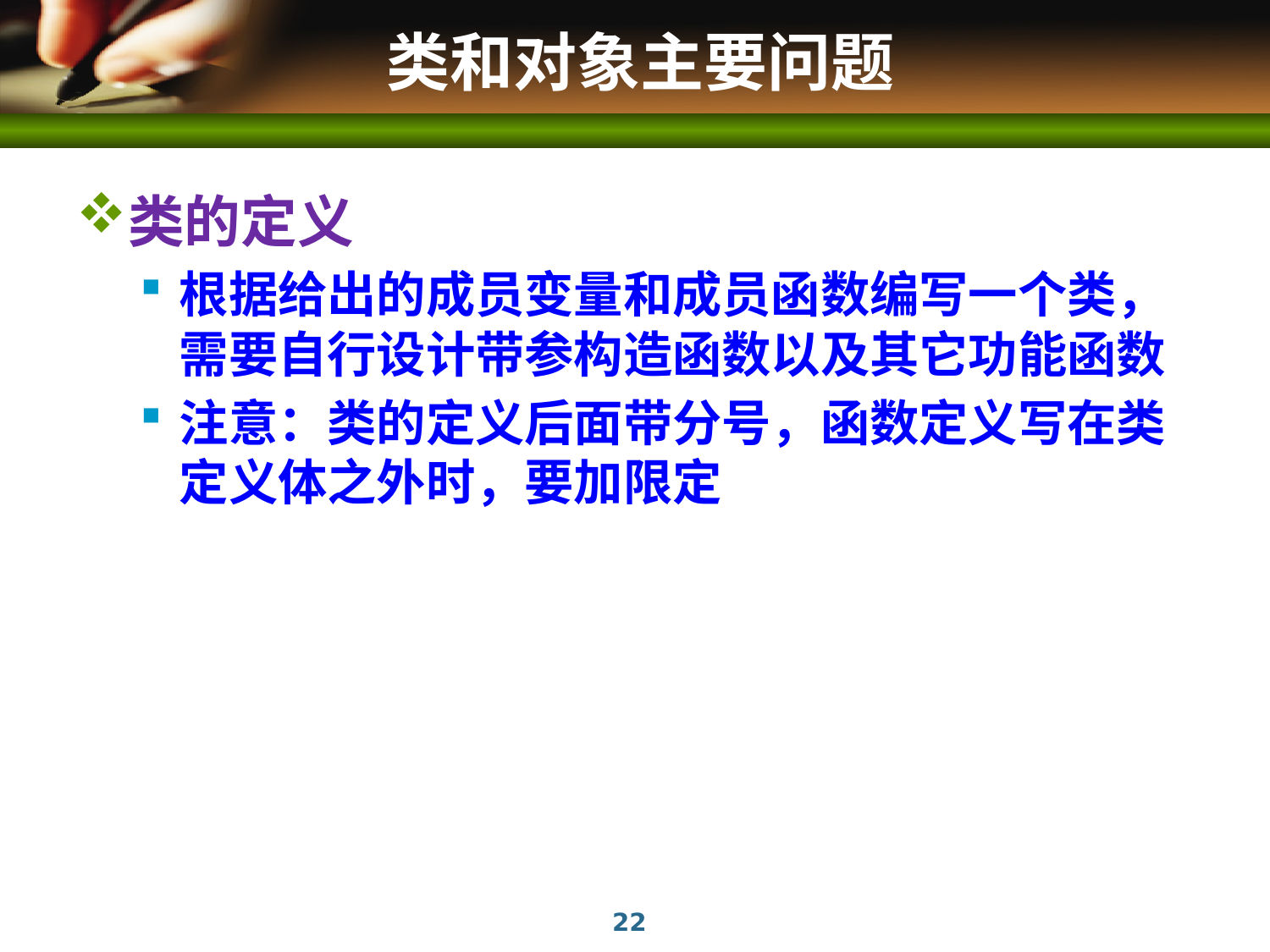

# 类和对象主要问题
类的定义
根据给出的成员变量和成员函数编写一个类，需要自行设计带参构造函数以及其它功能函数
注意：类的定义后面带分号，函数定义写在类定义体之外时，要加限定

22